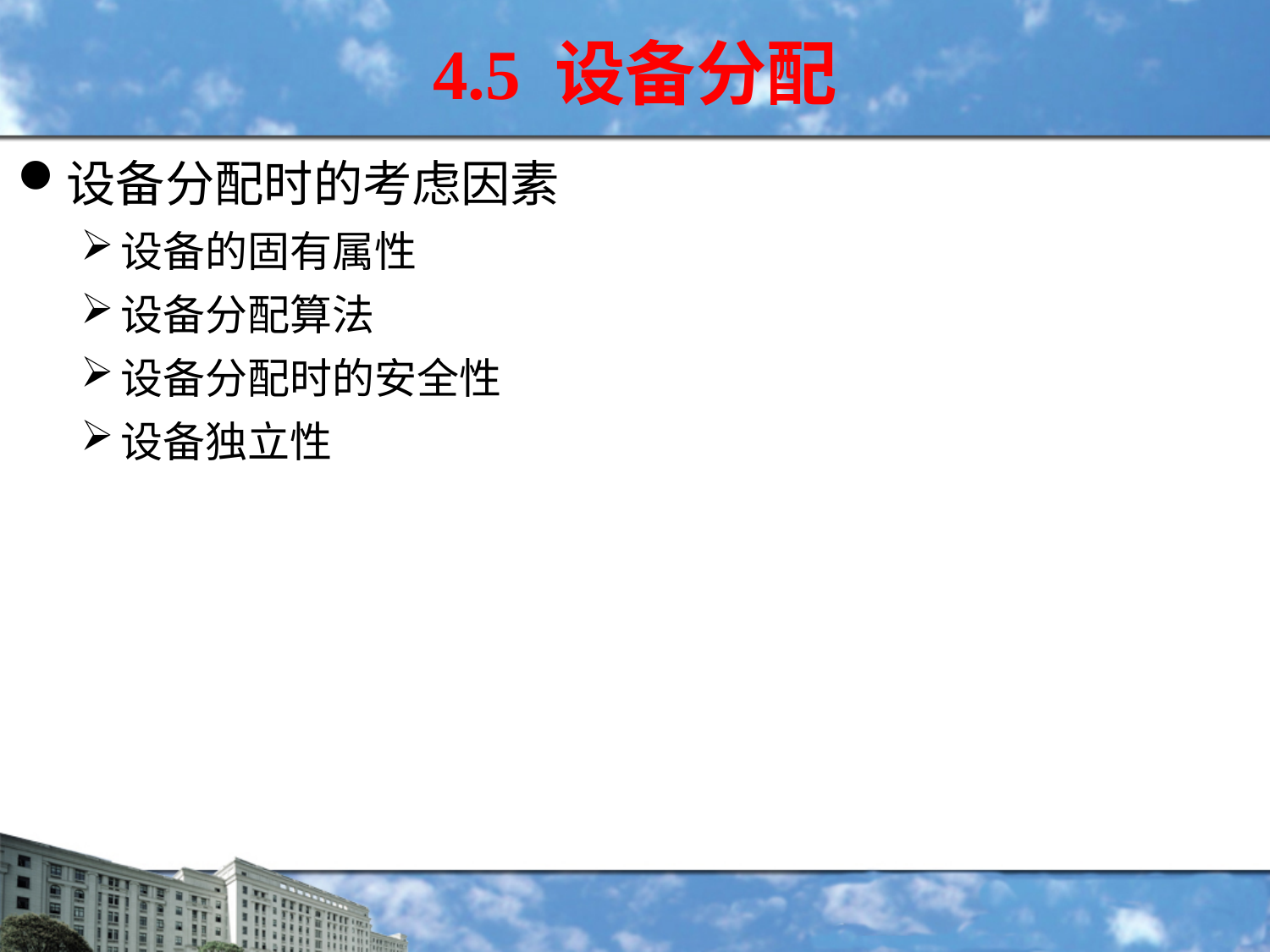

4.5 设备分配
设备分配时的考虑因素
设备的固有属性
设备分配算法
设备分配时的安全性
设备独立性